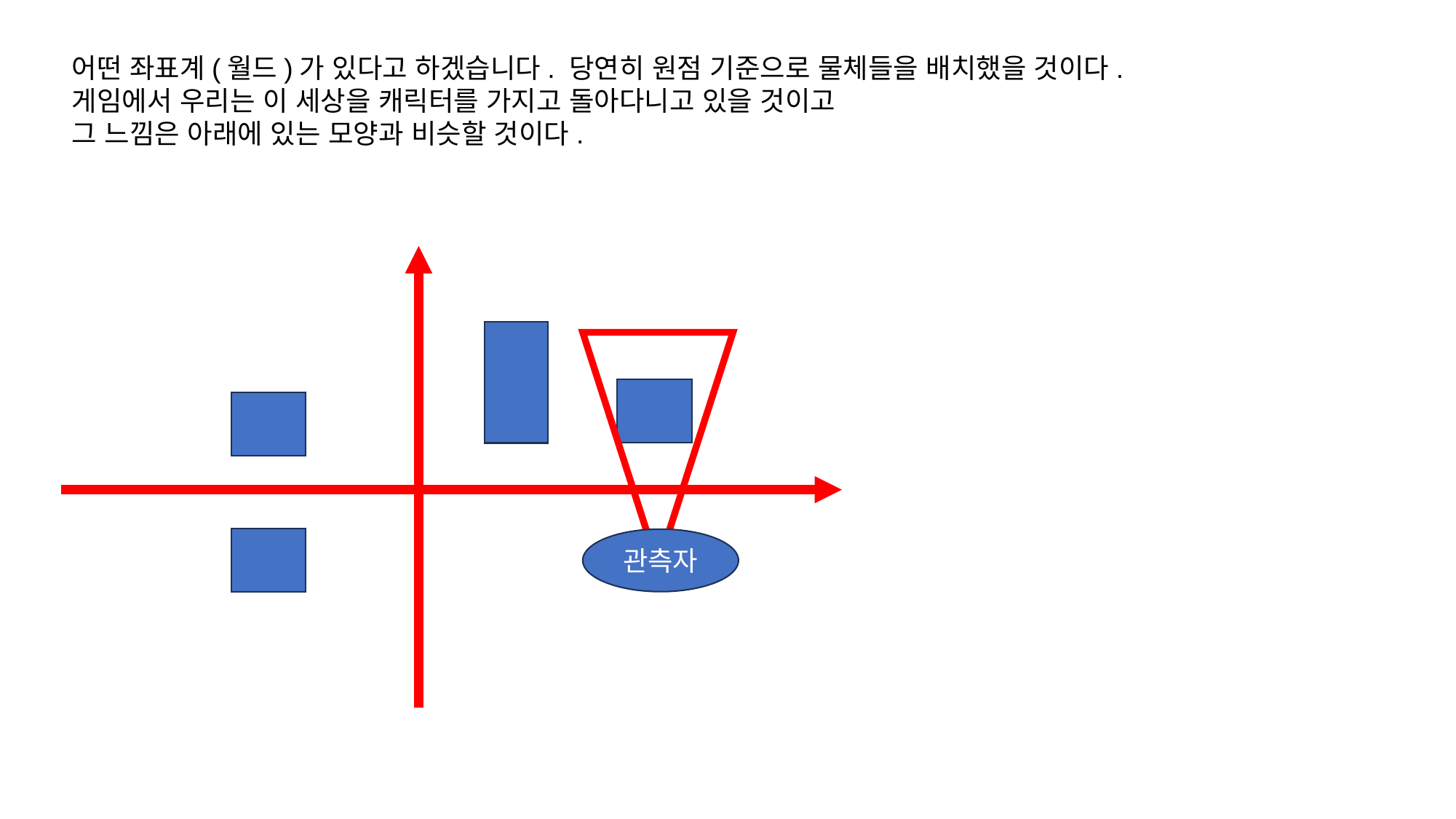

어떤 좌표계(월드)가 있다고 하겠습니다. 당연히 원점 기준으로 물체들을 배치했을 것이다.
게임에서 우리는 이 세상을 캐릭터를 가지고 돌아다니고 있을 것이고
그 느낌은 아래에 있는 모양과 비슷할 것이다.

관측자